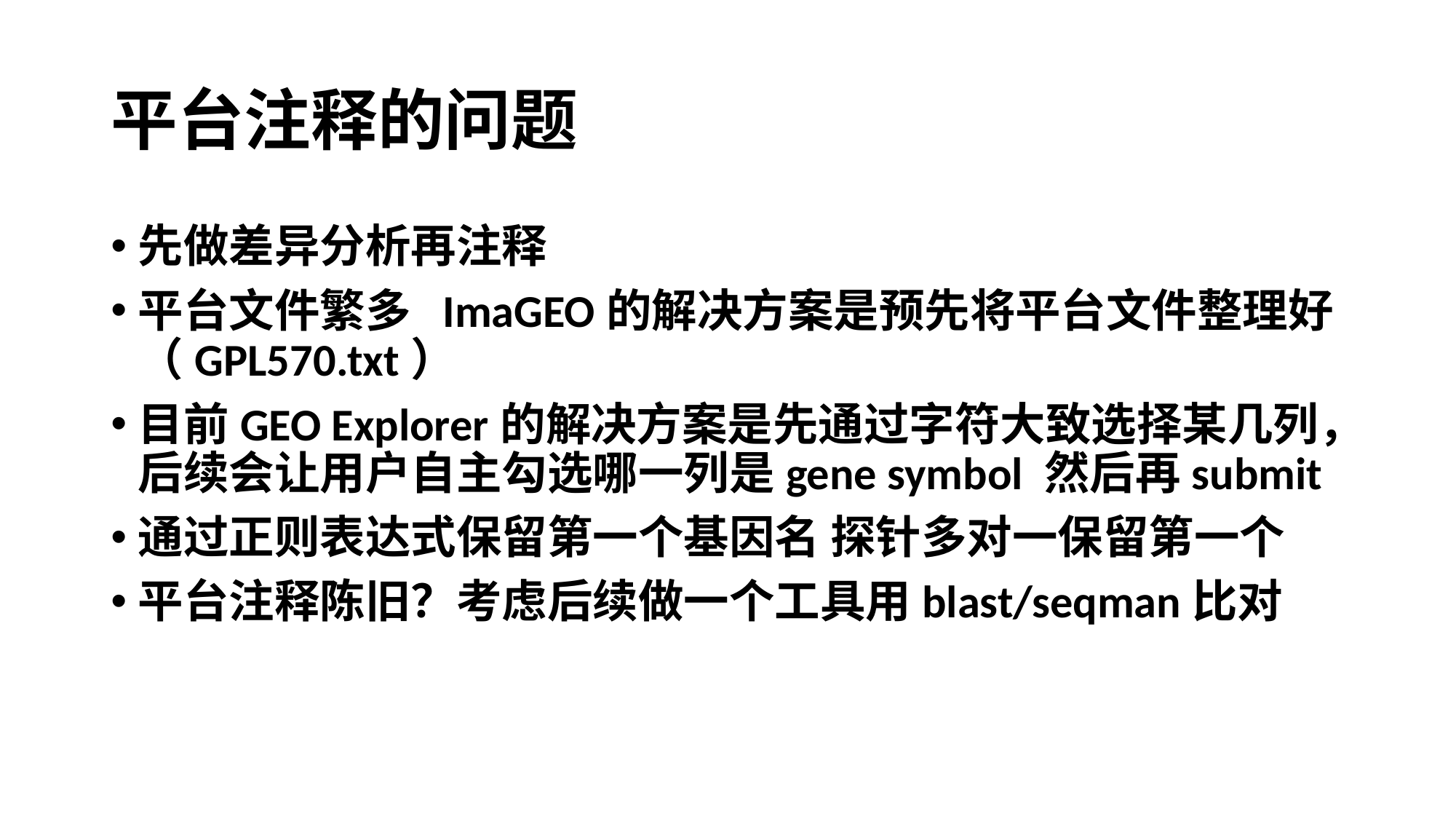

# 平台注释的问题
先做差异分析再注释
平台文件繁多  ImaGEO的解决方案是预先将平台文件整理好（GPL570.txt）
目前GEO Explorer的解决方案是先通过字符大致选择某几列，后续会让用户自主勾选哪一列是gene symbol 然后再submit
通过正则表达式保留第一个基因名 探针多对一保留第一个
平台注释陈旧？考虑后续做一个工具用blast/seqman比对